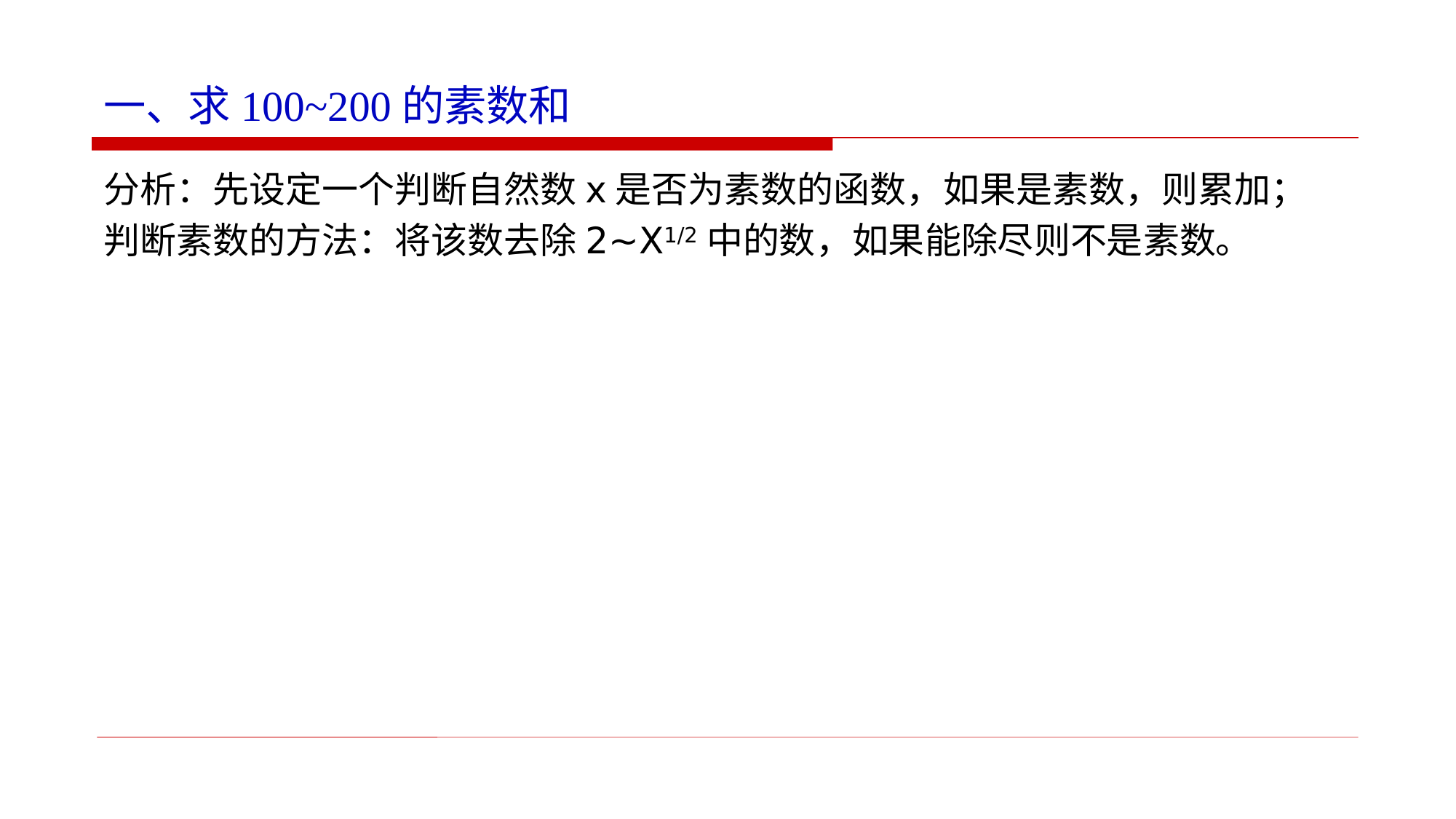

# 一、求100~200的素数和
分析：先设定一个判断自然数x是否为素数的函数，如果是素数，则累加；
判断素数的方法：将该数去除2~X1/2中的数，如果能除尽则不是素数。

2